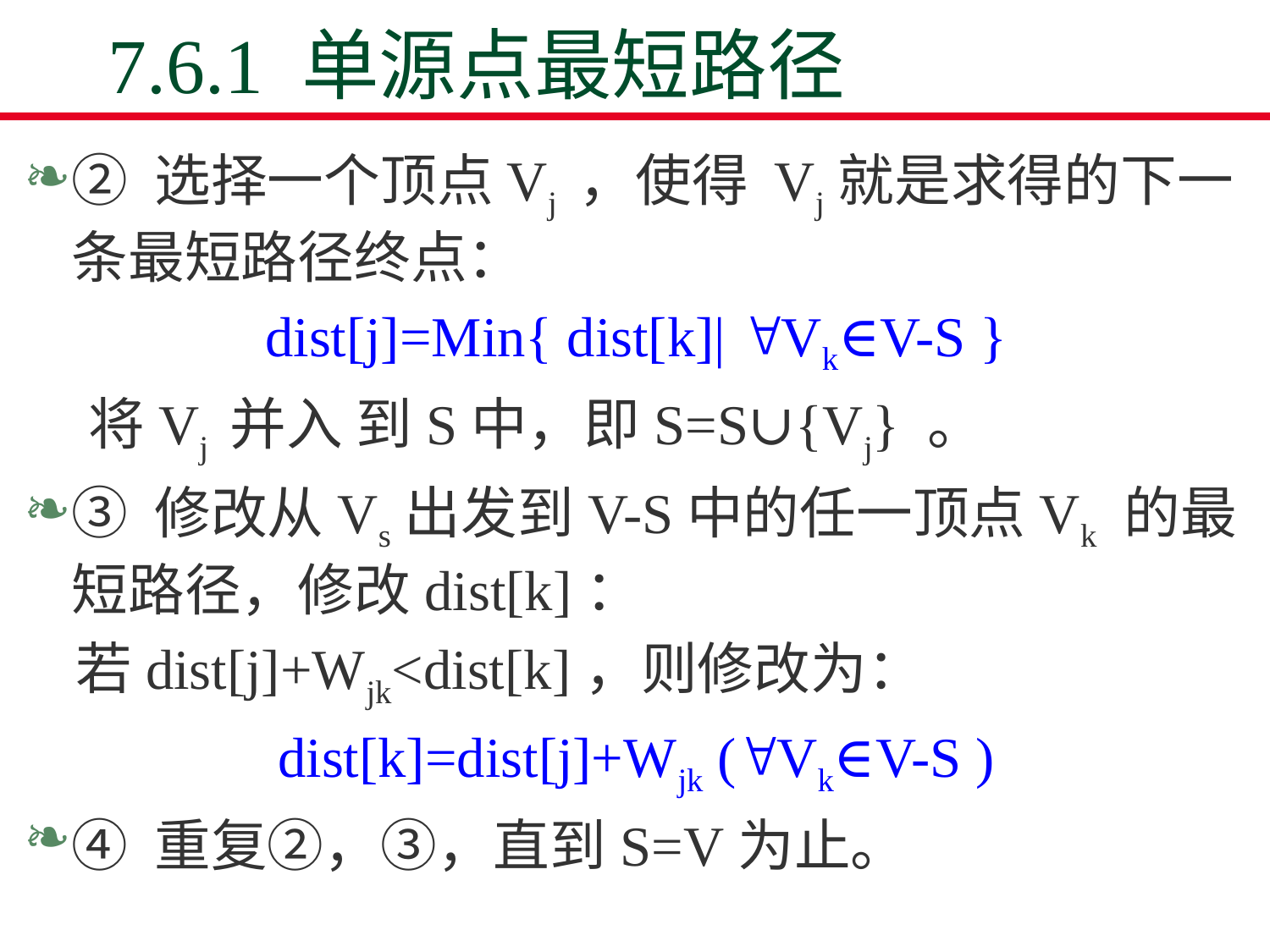

# 7.6.1 单源点最短路径
② 选择一个顶点Vj ，使得 Vj就是求得的下一条最短路径终点：
dist[j]=Min{ dist[k]| ∀Vk∈V-S }
    将Vj 并入 到S中，即S=S∪{Vj} 。
③ 修改从Vs出发到V-S中的任一顶点Vk 的最短路径，修改dist[k]：
   若dist[j]+Wjk<dist[k]，则修改为：
dist[k]=dist[j]+Wjk (∀Vk∈V-S )
④ 重复②，③，直到S=V为止。